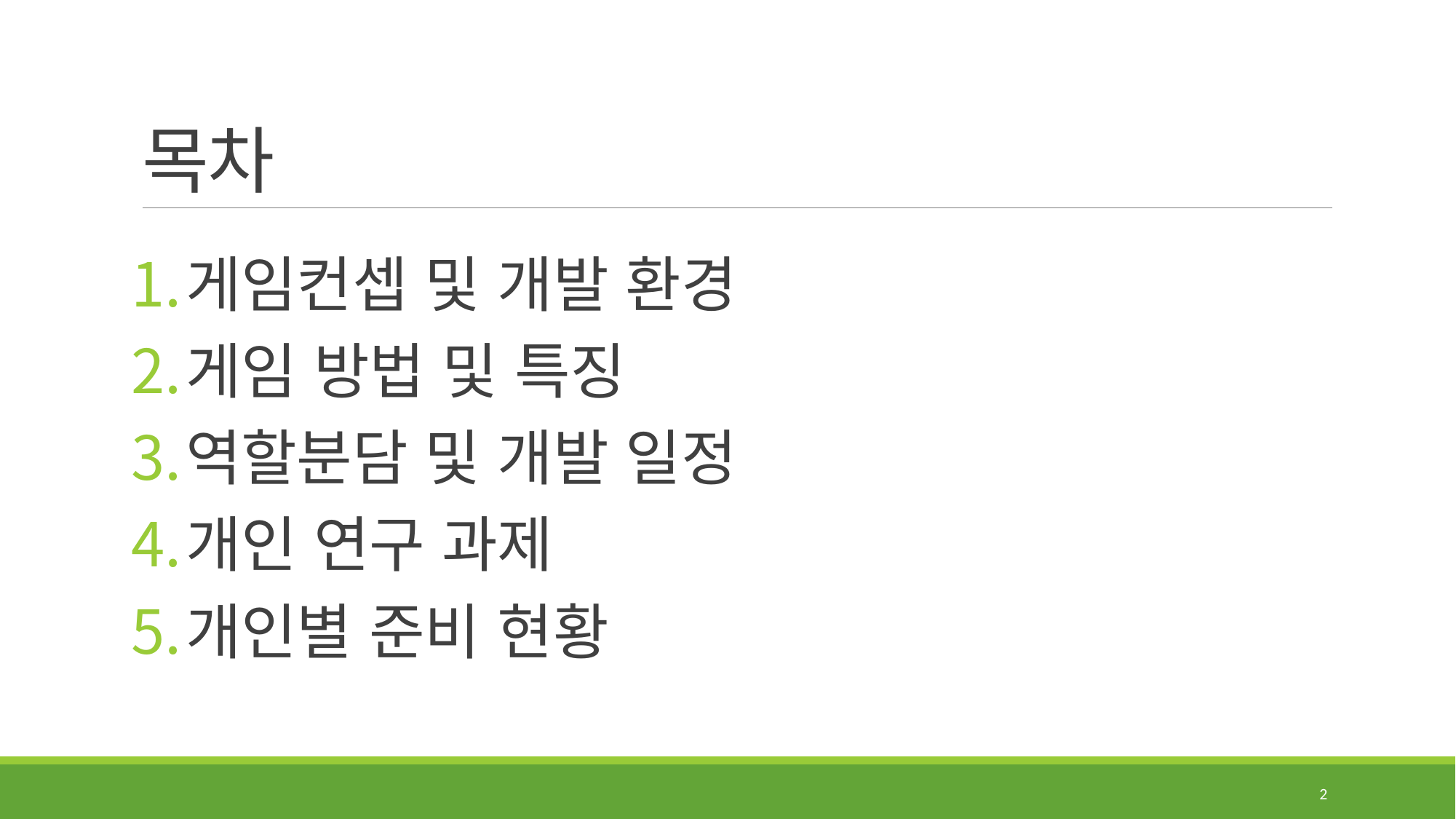

# 목차
게임컨셉 및 개발 환경
게임 방법 및 특징
역할분담 및 개발 일정
개인 연구 과제
개인별 준비 현황

2